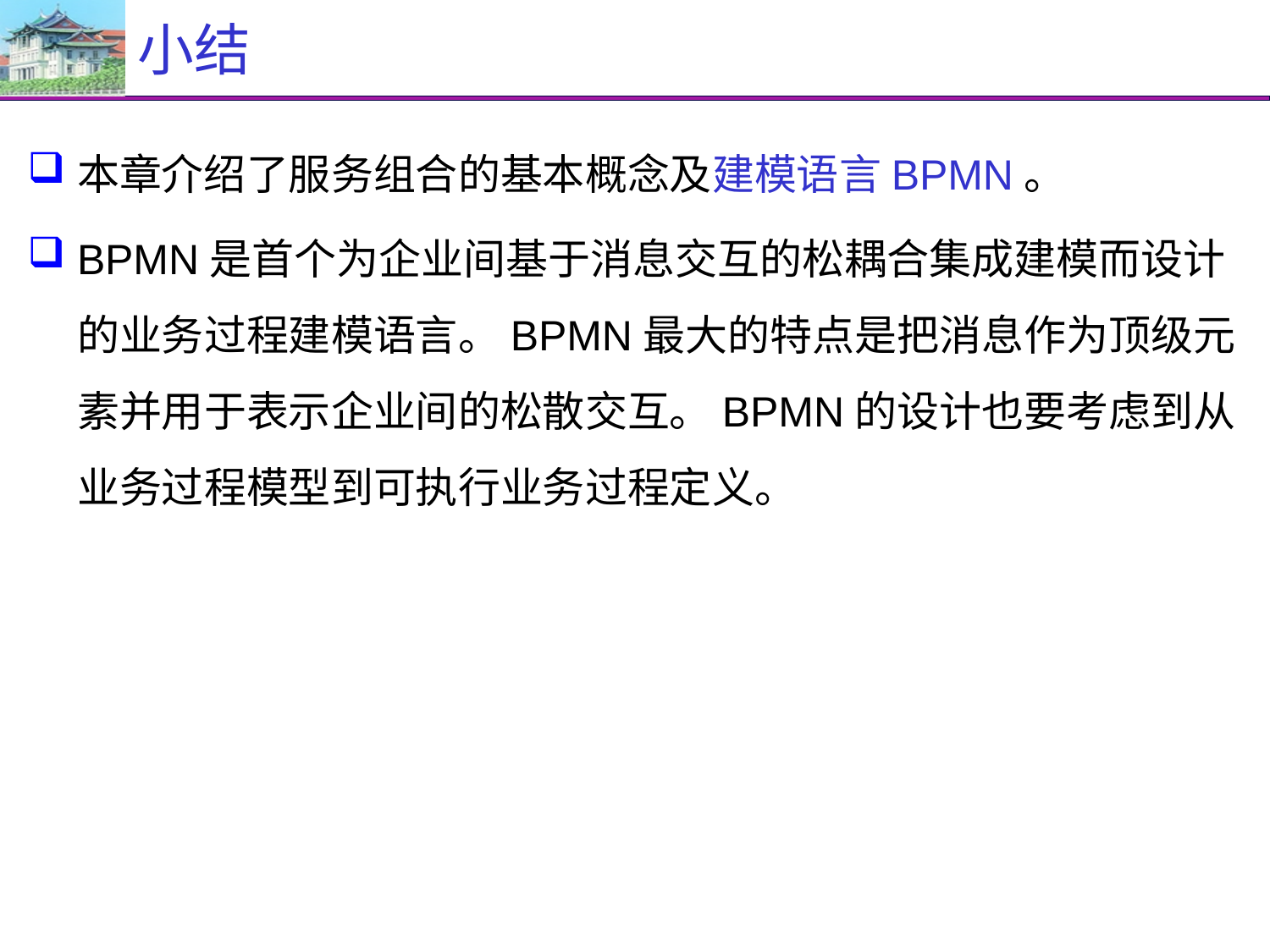

# 小结
本章介绍了服务组合的基本概念及建模语言BPMN。
BPMN是首个为企业间基于消息交互的松耦合集成建模而设计的业务过程建模语言。BPMN最大的特点是把消息作为顶级元素并用于表示企业间的松散交互。BPMN的设计也要考虑到从业务过程模型到可执行业务过程定义。